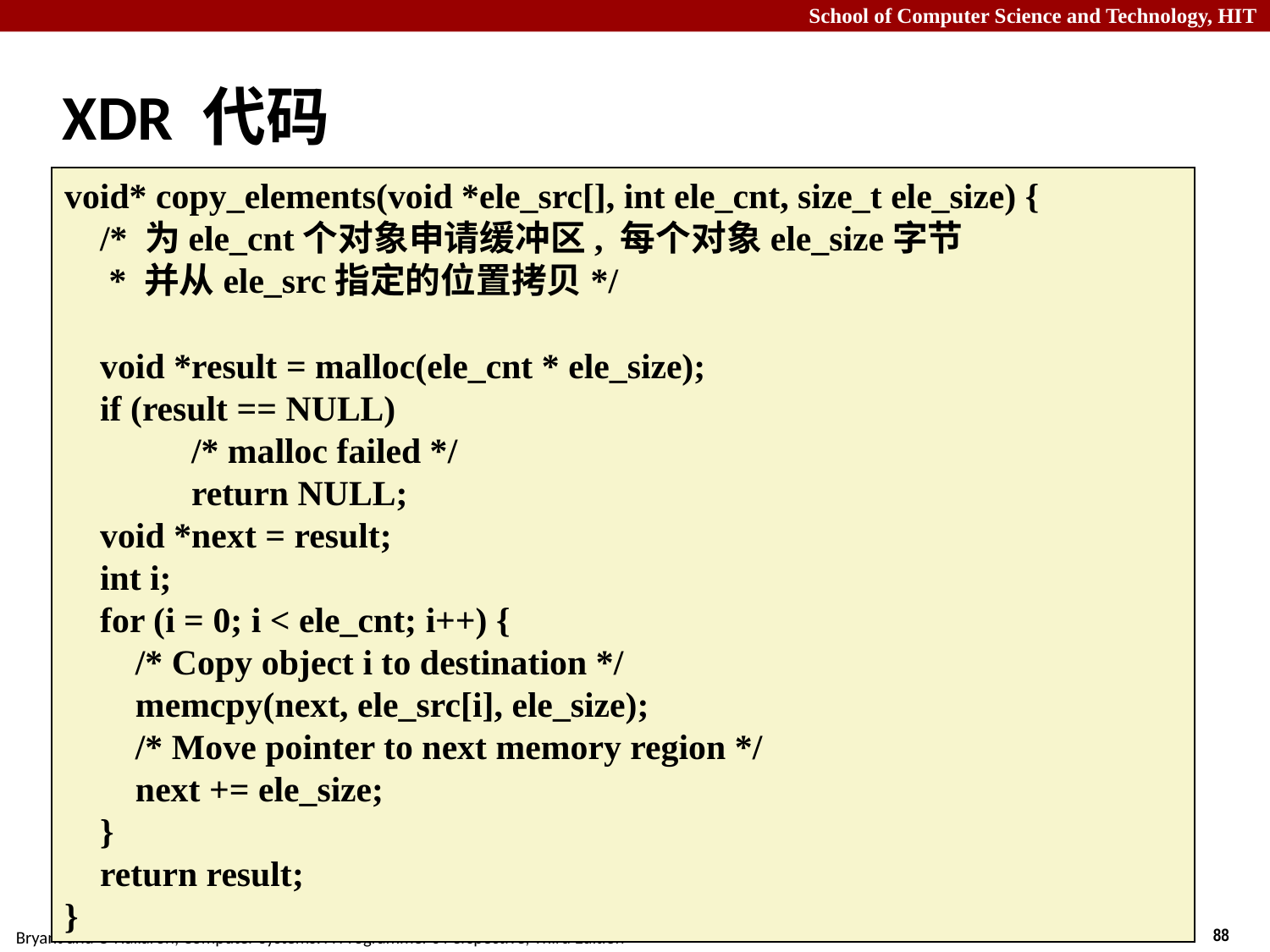

# XDR 代码
void* copy_elements(void *ele_src[], int ele_cnt, size_t ele_size) {
    /* 为ele_cnt个对象申请缓冲区, 每个对象ele_size字节
     * 并从ele_src指定的位置拷贝*/

    void *result = malloc(ele_cnt * ele_size);
    if (result == NULL)
	/* malloc failed */
	return NULL;
    void *next = result;
    int i;
    for (i = 0; i < ele_cnt; i++) {
        /* Copy object i to destination */
        memcpy(next, ele_src[i], ele_size);
        /* Move pointer to next memory region */
        next += ele_size;
    }
    return result;
}